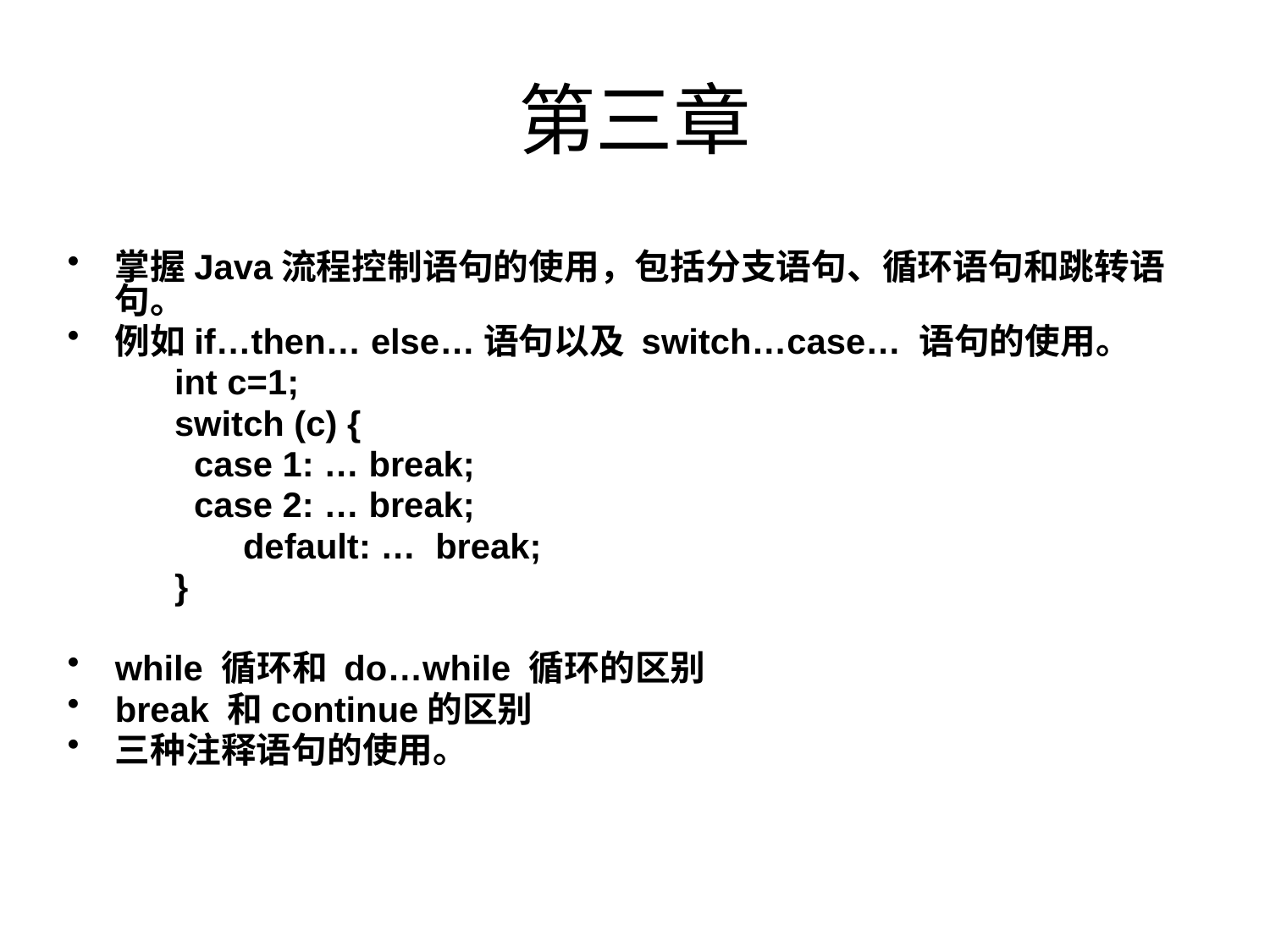

# 第三章
掌握Java流程控制语句的使用，包括分支语句、循环语句和跳转语句。
例如if…then… else…语句以及 switch…case… 语句的使用。
           int c=1;
           switch (c) {
             case 1: … break;
             case 2: … break;
     default: …  break;
           }

while 循环和 do…while 循环的区别
break 和continue的区别
三种注释语句的使用。